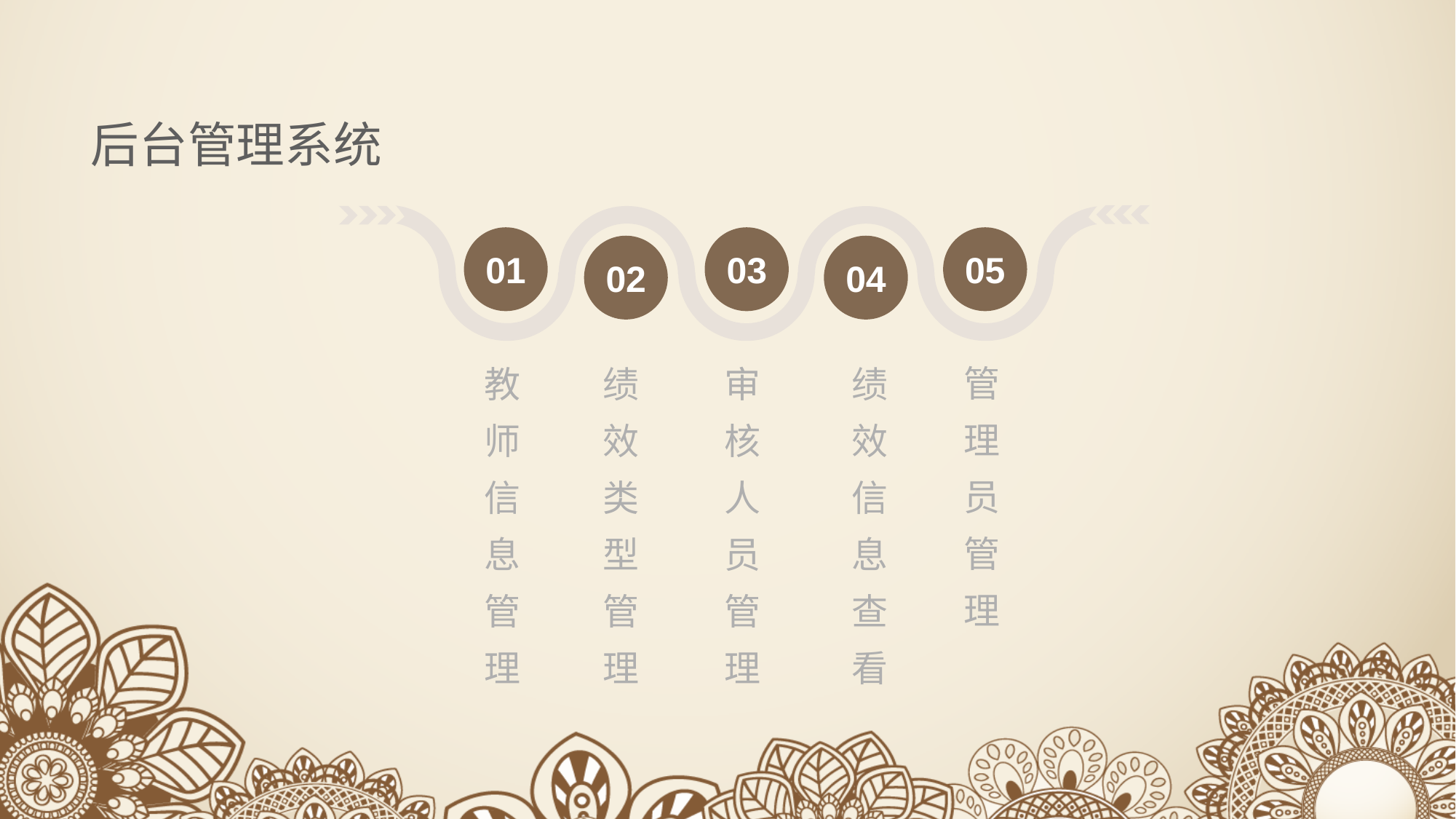

后台管理系统

01
03
05
02
04
教师信息管理
绩效类型管理
审核人员管理
绩效信息查看
管理员管理